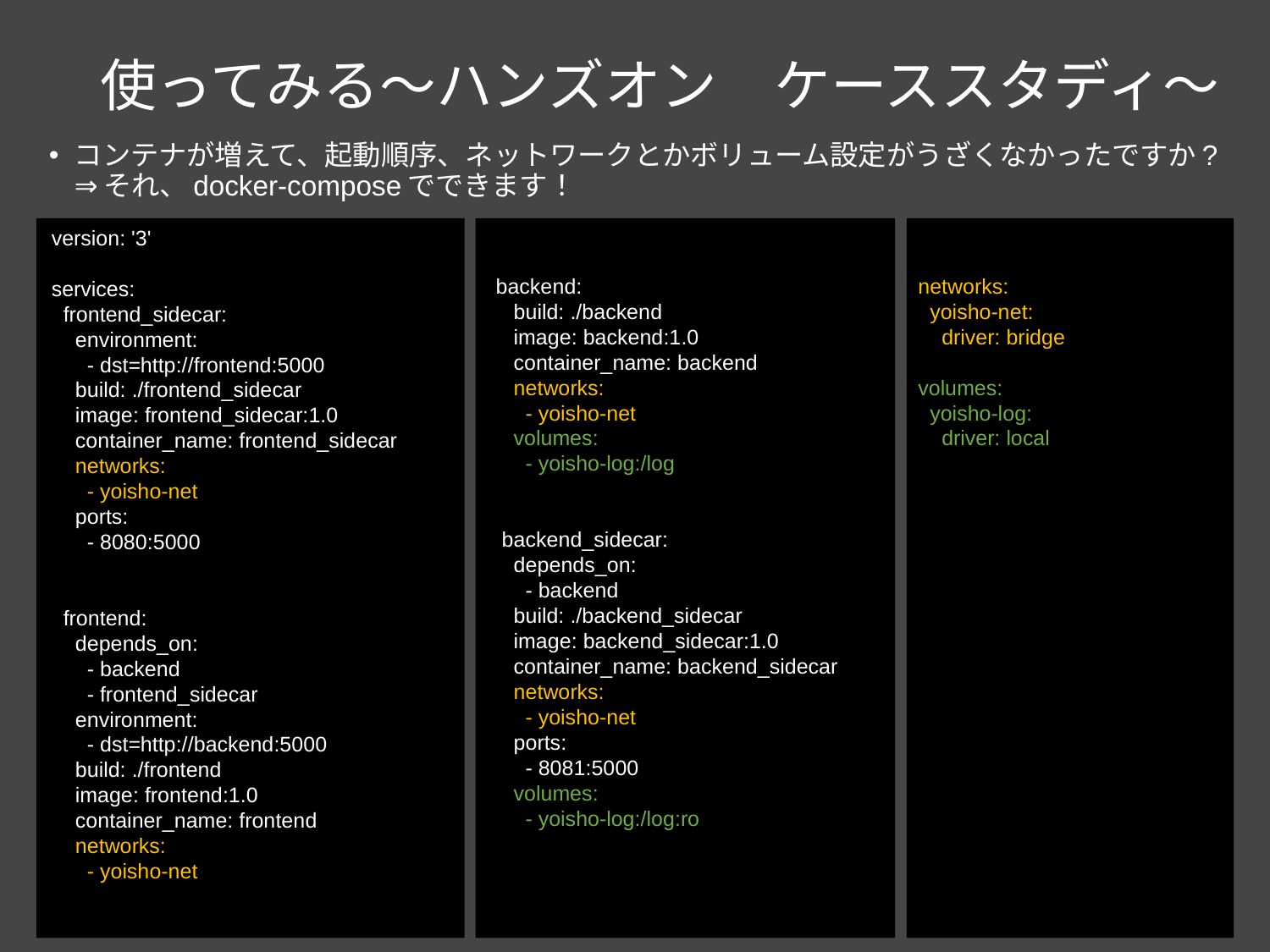

# 使ってみる～ハンズオン　ケーススタディ～
コンテナが増えて、起動順序、ネットワークとかボリューム設定がうざくなかったですか?
⇒それ、docker-composeでできます！

version: '3'

services:
  frontend_sidecar:
    environment:
      - dst=http://frontend:5000
    build: ./frontend_sidecar
    image: frontend_sidecar:1.0
    container_name: frontend_sidecar
    networks:
      - yoisho-net
    ports:
      - 8080:5000

  frontend:
    depends_on:
      - backend
      - frontend_sidecar
    environment:
      - dst=http://backend:5000
    build: ./frontend
    image: frontend:1.0
    container_name: frontend
    networks:
      - yoisho-net

 backend:
    build: ./backend
    image: backend:1.0
    container_name: backend
    networks:
      - yoisho-net
    volumes:
      - yoisho-log:/log

  backend_sidecar:
    depends_on:
      - backend
    build: ./backend_sidecar
    image: backend_sidecar:1.0
    container_name: backend_sidecar
    networks:
      - yoisho-net
    ports:
      - 8081:5000
    volumes:
      - yoisho-log:/log:ro

networks:
  yoisho-net:
    driver: bridge

volumes:
  yoisho-log:
    driver: local